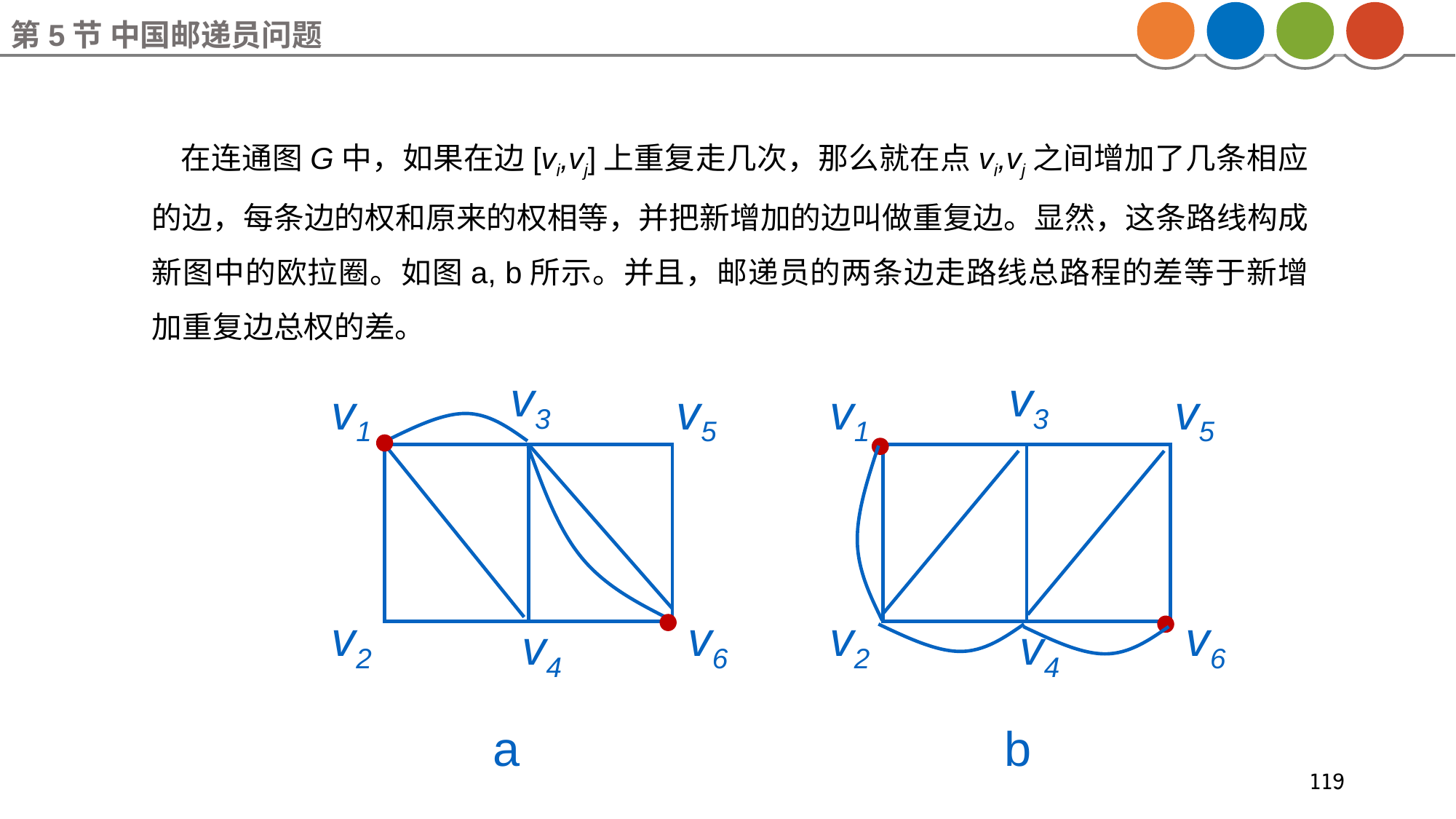

第5节 中国邮递员问题
   在连通图G中，如果在边[vi,vj]上重复走几次，那么就在点vi,vj之间增加了几条相应的边，每条边的权和原来的权相等，并把新增加的边叫做重复边。显然，这条路线构成新图中的欧拉圈。如图a, b所示。并且，邮递员的两条边走路线总路程的差等于新增加重复边总权的差。
v3
v3
v1
v5
v1
v5

v2
v6
v2
v6

v4
v4

a
b
119